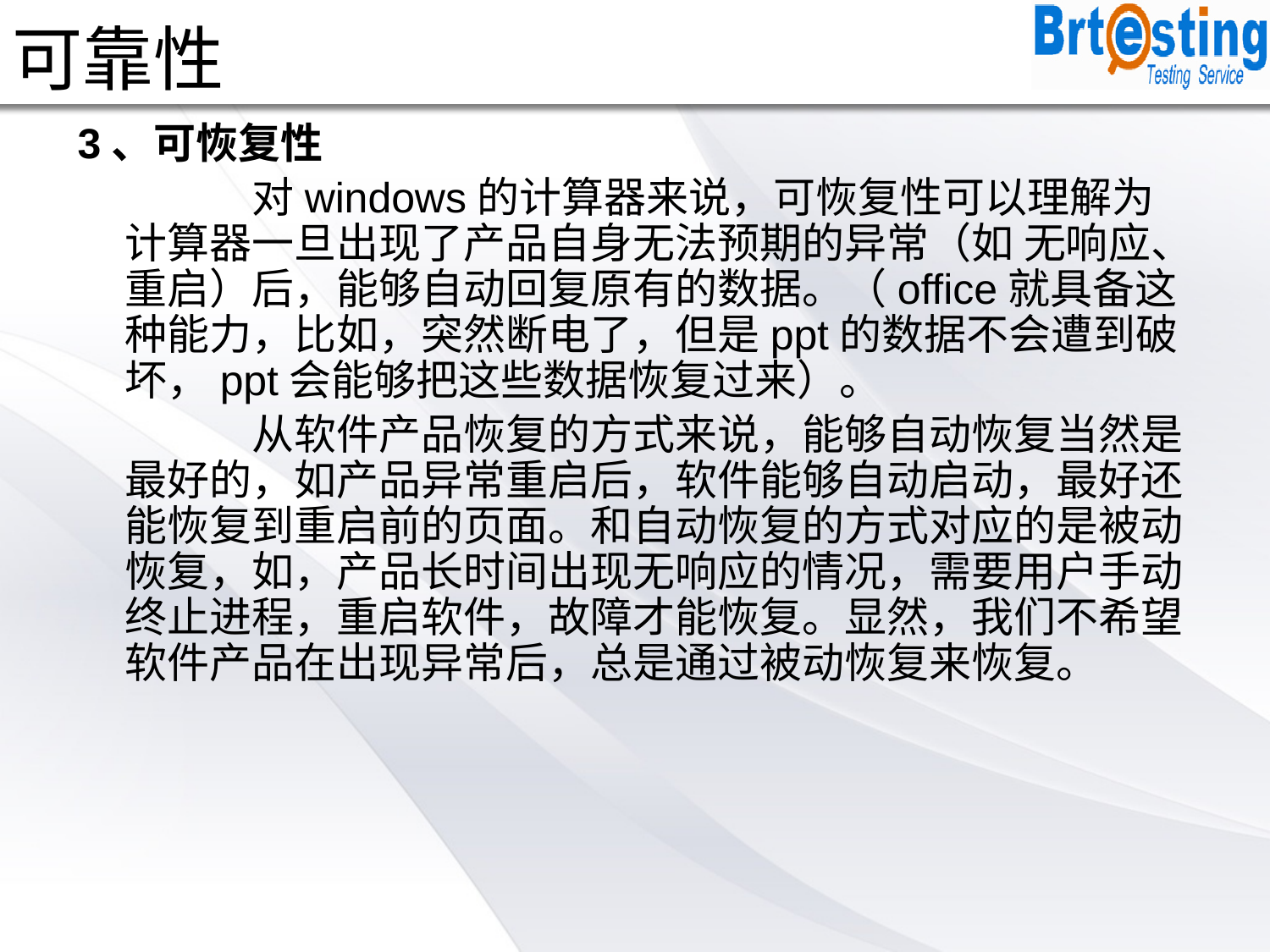

可靠性
3、可恢复性
  		对windows的计算器来说，可恢复性可以理解为计算器一旦出现了产品自身无法预期的异常（如 无响应、重启）后，能够自动回复原有的数据。（office就具备这种能力，比如，突然断电了，但是ppt的数据不会遭到破坏，ppt会能够把这些数据恢复过来）。
		从软件产品恢复的方式来说，能够自动恢复当然是最好的，如产品异常重启后，软件能够自动启动，最好还能恢复到重启前的页面。和自动恢复的方式对应的是被动恢复，如，产品长时间出现无响应的情况，需要用户手动终止进程，重启软件，故障才能恢复。显然，我们不希望软件产品在出现异常后，总是通过被动恢复来恢复。